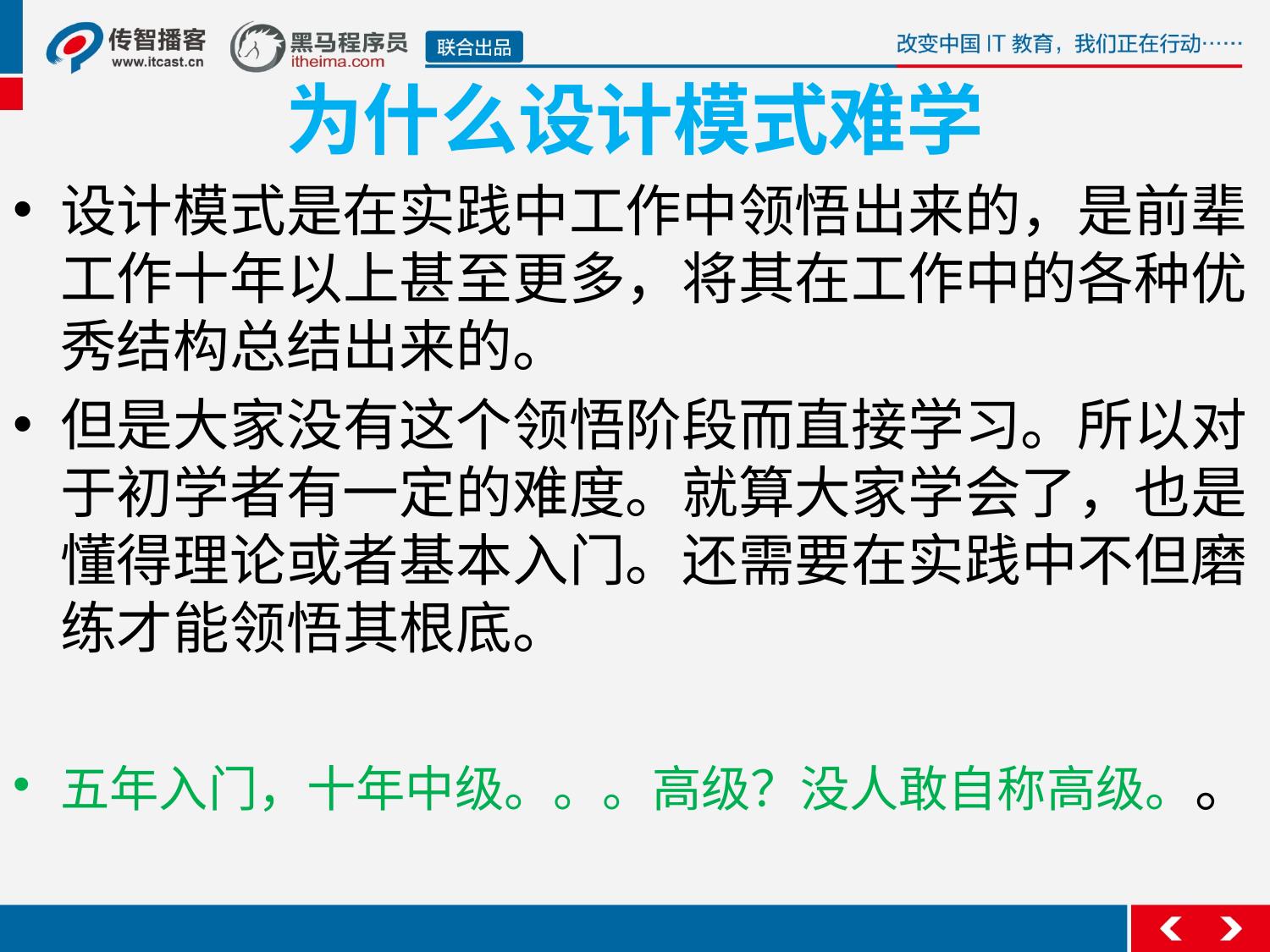

# 为什么设计模式难学
设计模式是在实践中工作中领悟出来的，是前辈工作十年以上甚至更多，将其在工作中的各种优秀结构总结出来的。
但是大家没有这个领悟阶段而直接学习。所以对于初学者有一定的难度。就算大家学会了，也是懂得理论或者基本入门。还需要在实践中不但磨练才能领悟其根底。

五年入门，十年中级。。。高级？没人敢自称高级。。